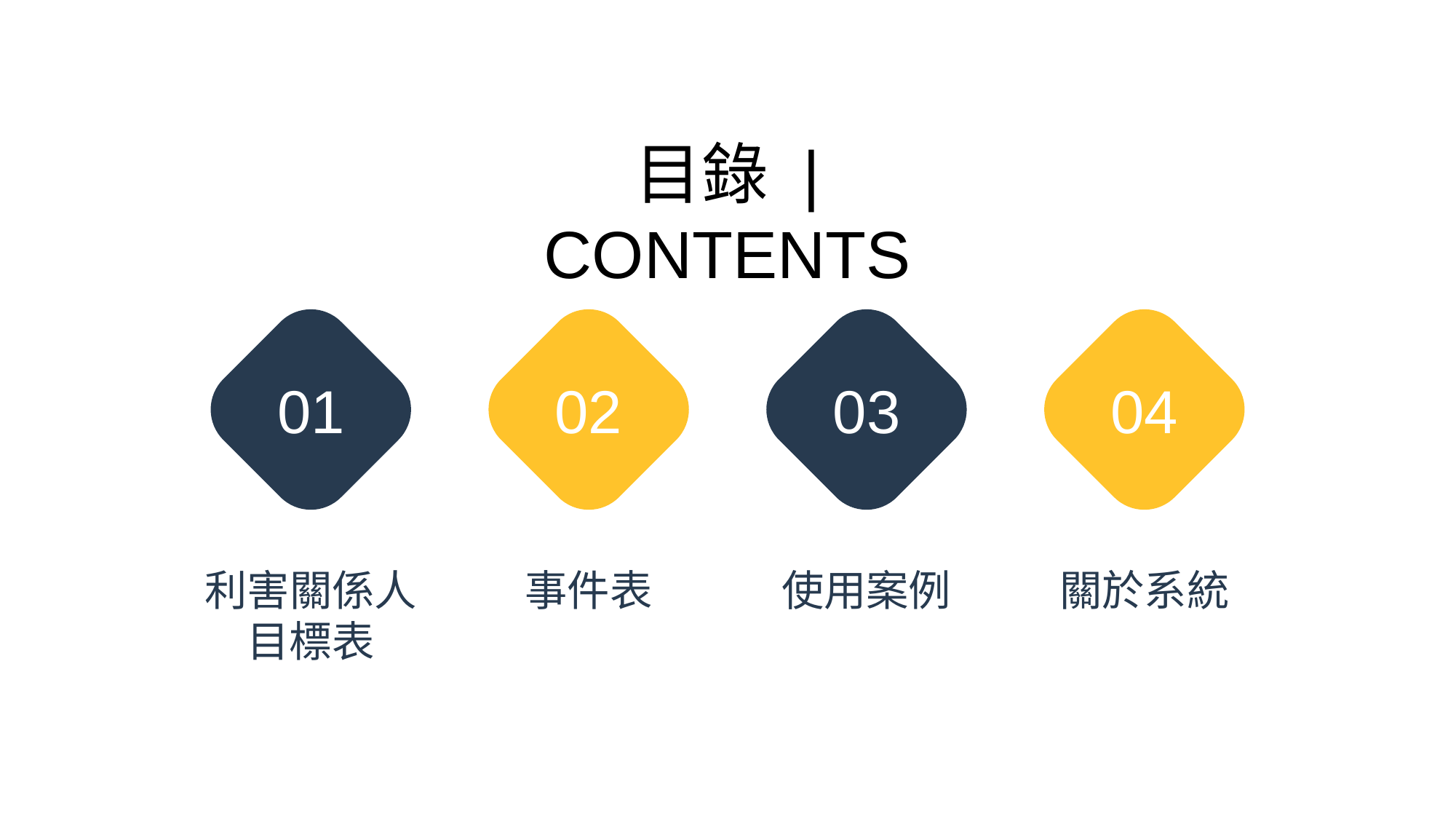

目錄 | CONTENTS
01
02
03
04
利害關係人
目標表
事件表
使用案例
關於系統